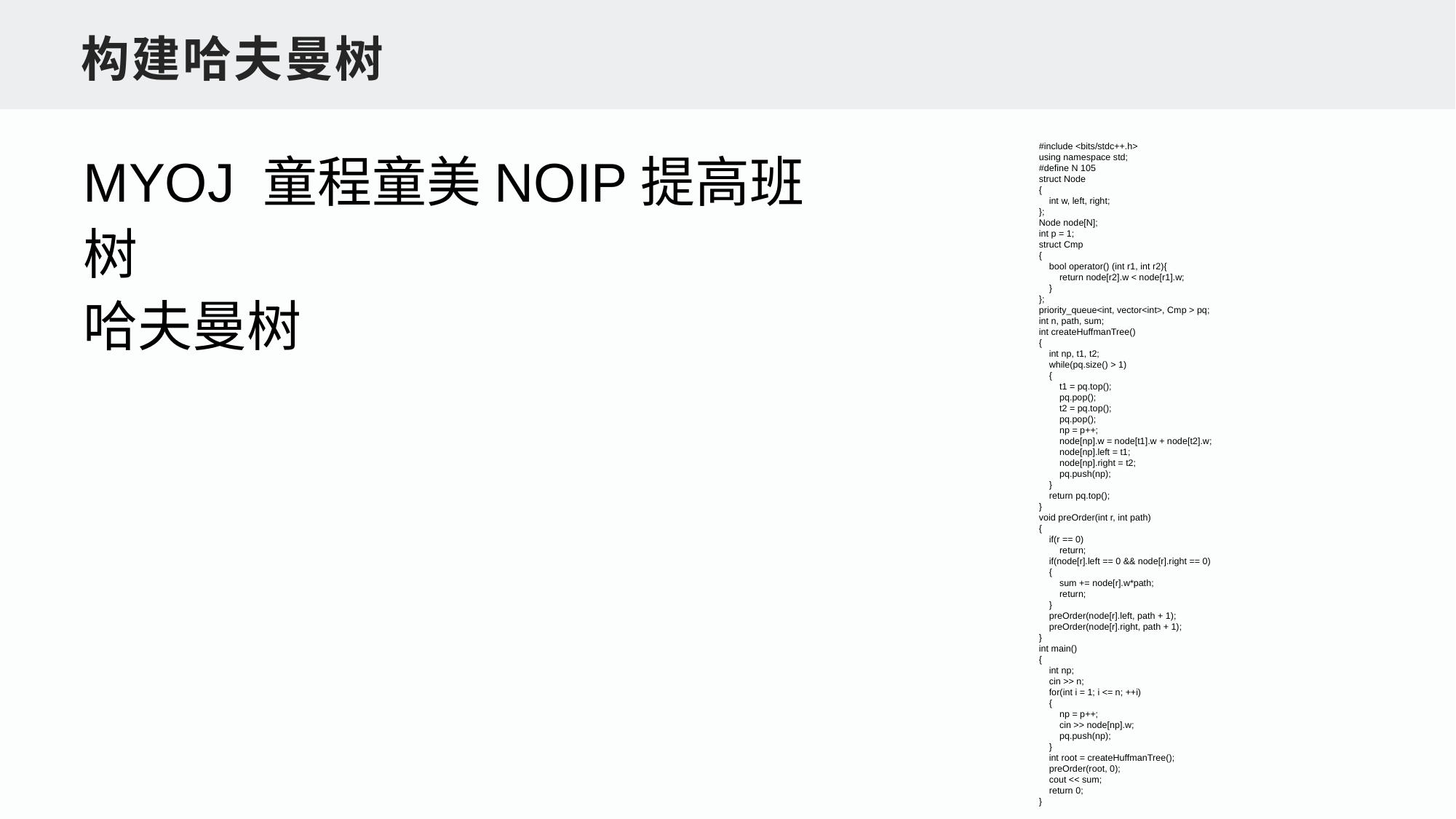

构建哈夫曼树
MYOJ 童程童美NOIP提高班 树
哈夫曼树
#include <bits/stdc++.h>
using namespace std;
#define N 105
struct Node
{
    int w, left, right;
};
Node node[N];
int p = 1;
struct Cmp
{
    bool operator() (int r1, int r2){
        return node[r2].w < node[r1].w;
    }
};
priority_queue<int, vector<int>, Cmp > pq;
int n, path, sum;
int createHuffmanTree()
{
    int np, t1, t2;
    while(pq.size() > 1)
    {
        t1 = pq.top();
        pq.pop();
        t2 = pq.top();
        pq.pop();
        np = p++;
        node[np].w = node[t1].w + node[t2].w;
        node[np].left = t1;
        node[np].right = t2;
        pq.push(np);
    }
    return pq.top();
}
void preOrder(int r, int path)
{
    if(r == 0)
        return;
    if(node[r].left == 0 && node[r].right == 0)
    {
        sum += node[r].w*path;
        return;
    }
    preOrder(node[r].left, path + 1);
    preOrder(node[r].right, path + 1);
}
int main()
{
    int np;
    cin >> n;
    for(int i = 1; i <= n; ++i)
    {
        np = p++;
        cin >> node[np].w;
        pq.push(np);
    }
    int root = createHuffmanTree();
    preOrder(root, 0);
    cout << sum;
    return 0;
}
28